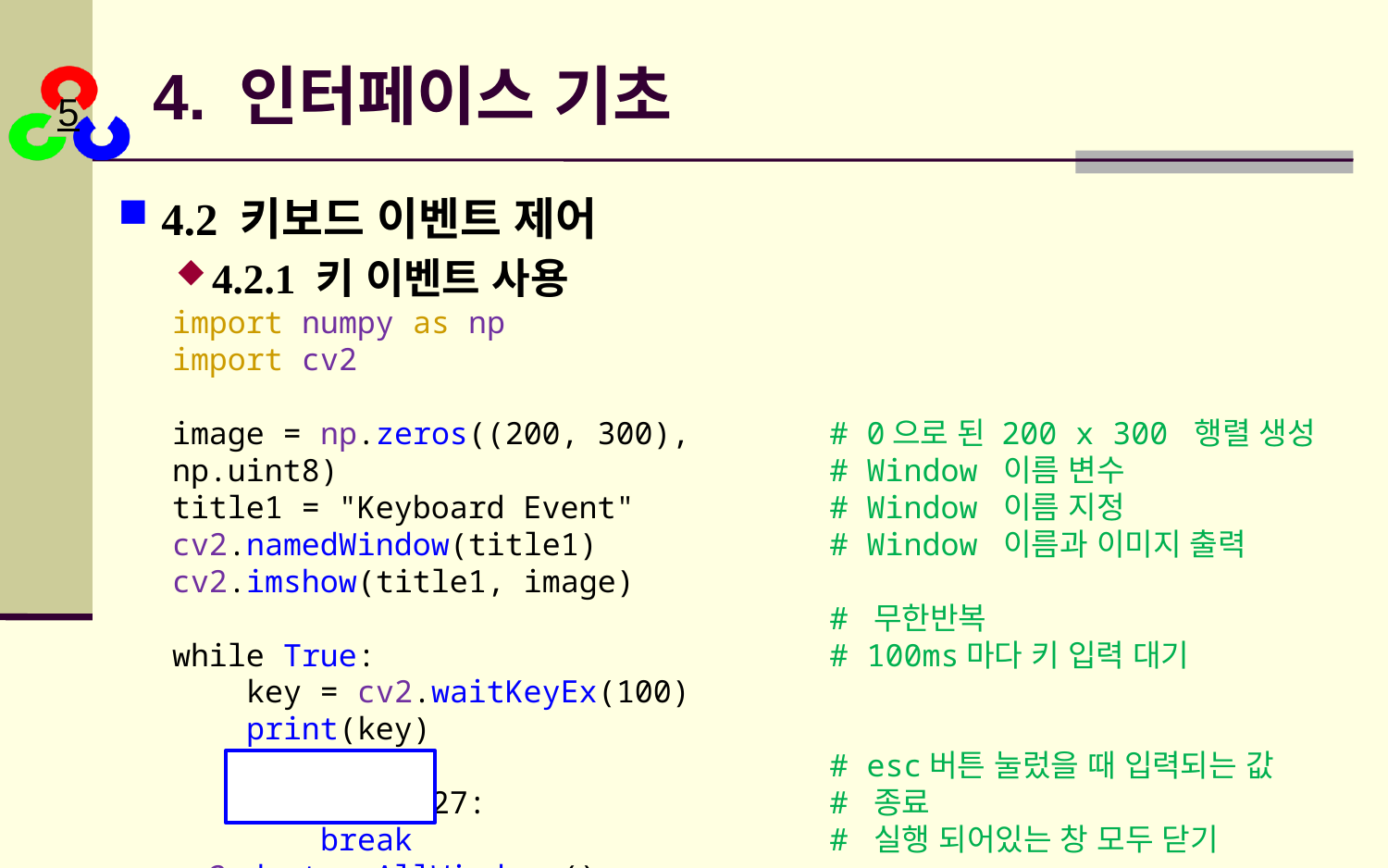

# 4. 인터페이스 기초
4.2 키보드 이벤트 제어
4.2.1 키 이벤트 사용
import numpy as np
import cv2
image = np.zeros((200, 300), np.uint8)
title1 = "Keyboard Event"
cv2.namedWindow(title1)
cv2.imshow(title1, image)
while True:
    key = cv2.waitKeyEx(100)
    print(key)

    if key == 27:
        break
cv2.destroyAllWindows()

# 0으로 된 200 x 300 행렬 생성
# Window 이름 변수
# Window 이름 지정
# Window 이름과 이미지 출력

# 무한반복
# 100ms마다 키 입력 대기

# esc버튼 눌렀을 때 입력되는 값
# 종료
# 실행 되어있는 창 모두 닫기